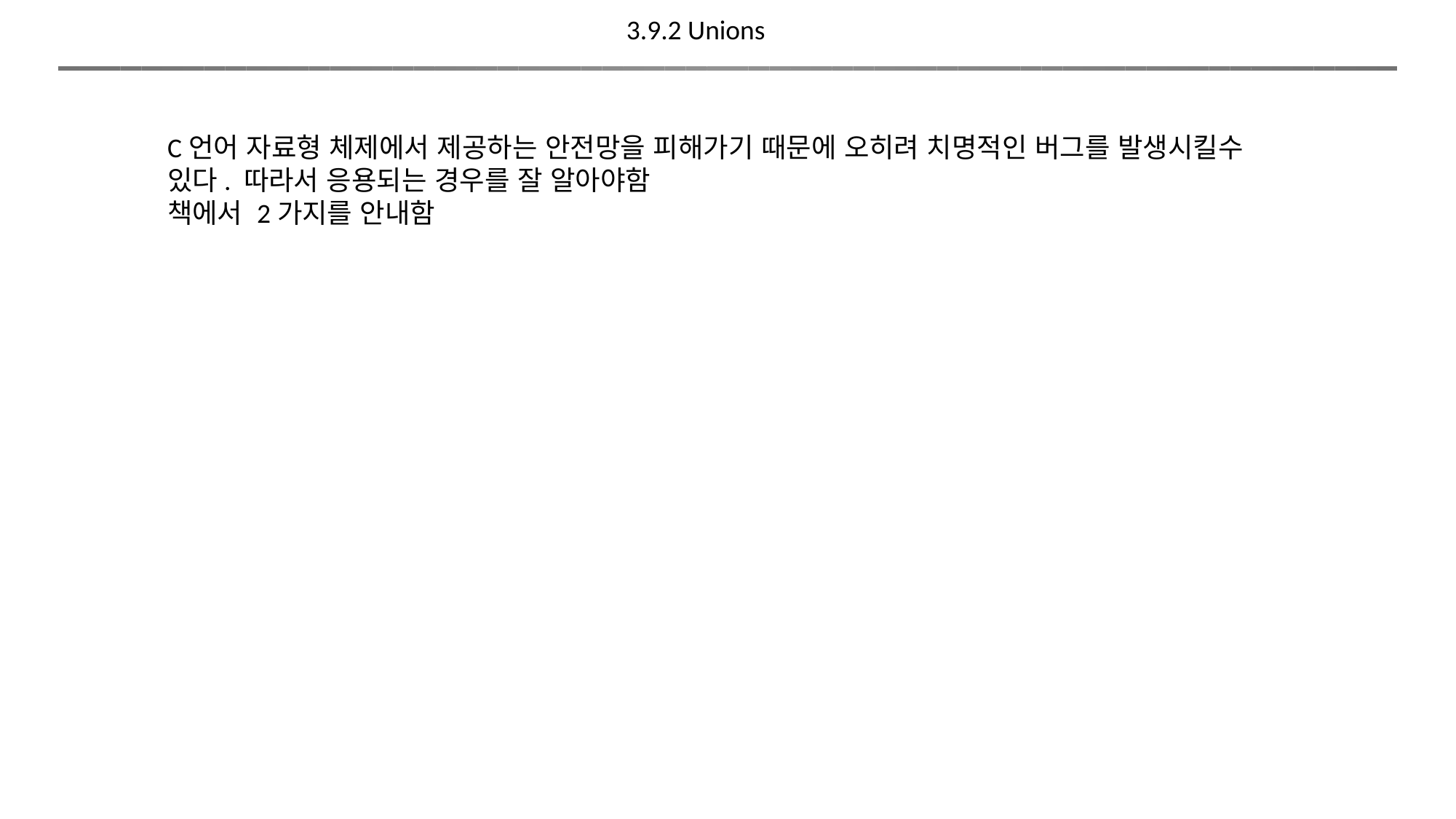

3.9.2 Unions

C언어 자료형 체제에서 제공하는 안전망을 피해가기 때문에 오히려 치명적인 버그를 발생시킬수 있다. 따라서 응용되는 경우를 잘 알아야함
책에서 2가지를 안내함